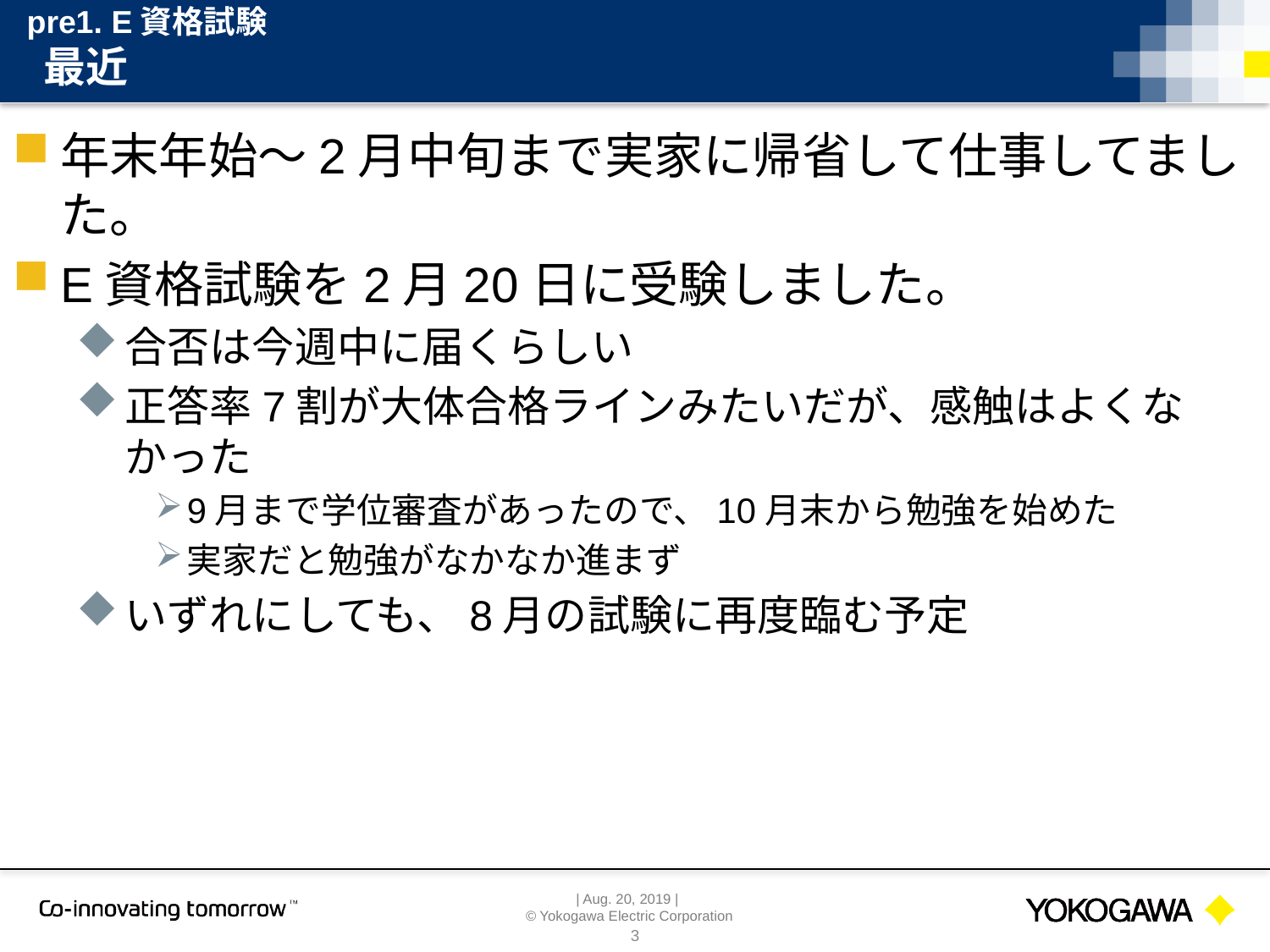

pre1. E資格試験
# 最近
年末年始～2月中旬まで実家に帰省して仕事してました。
E資格試験を2月20日に受験しました。
合否は今週中に届くらしい
正答率7割が大体合格ラインみたいだが、感触はよくなかった
9月まで学位審査があったので、10月末から勉強を始めた
実家だと勉強がなかなか進まず
いずれにしても、8月の試験に再度臨む予定
3